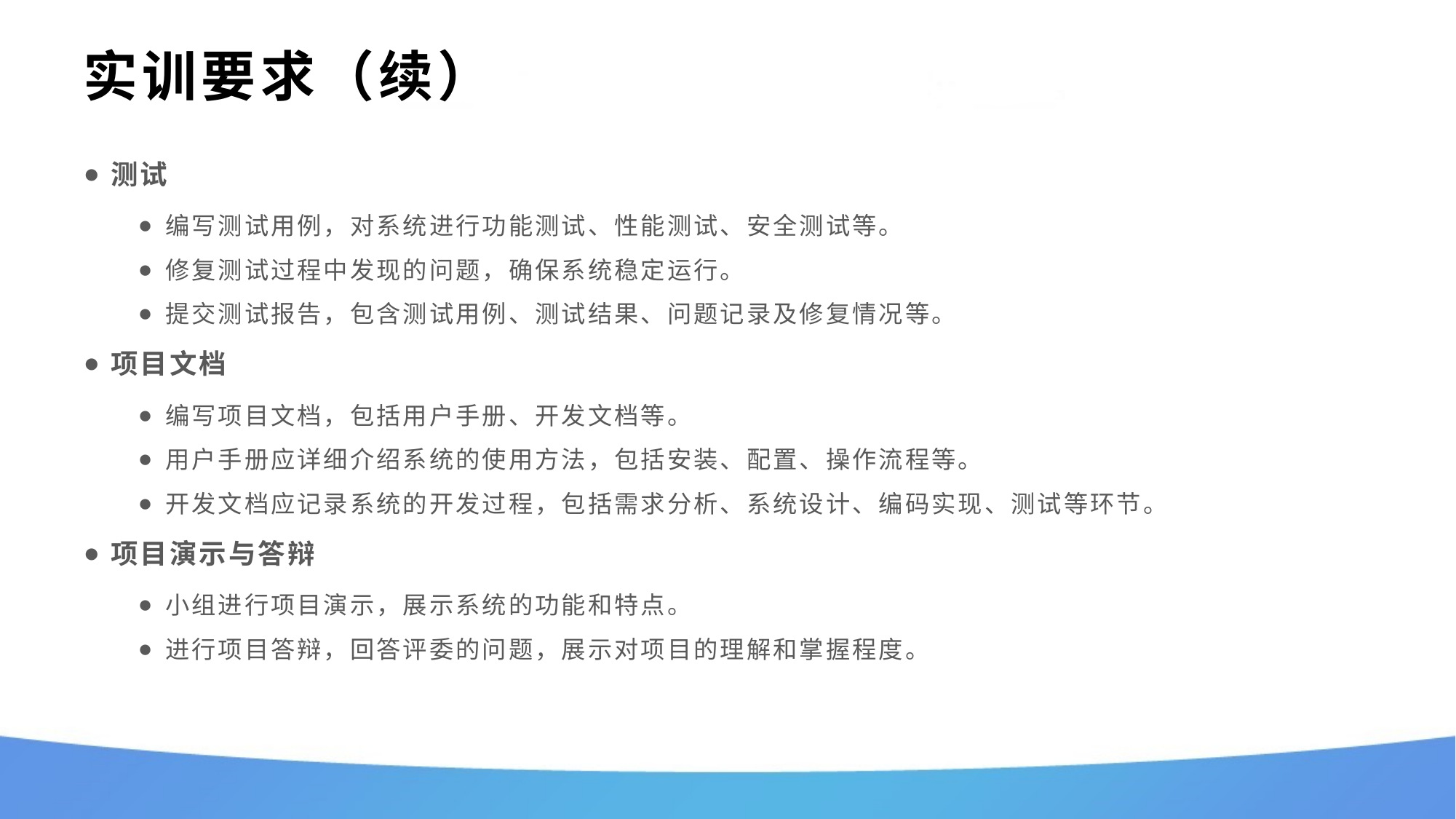

# 实训要求（续）
测试
编写测试用例，对系统进行功能测试、性能测试、安全测试等。
修复测试过程中发现的问题，确保系统稳定运行。
提交测试报告，包含测试用例、测试结果、问题记录及修复情况等。
项目文档
编写项目文档，包括用户手册、开发文档等。
用户手册应详细介绍系统的使用方法，包括安装、配置、操作流程等。
开发文档应记录系统的开发过程，包括需求分析、系统设计、编码实现、测试等环节。
项目演示与答辩
小组进行项目演示，展示系统的功能和特点。
进行项目答辩，回答评委的问题，展示对项目的理解和掌握程度。